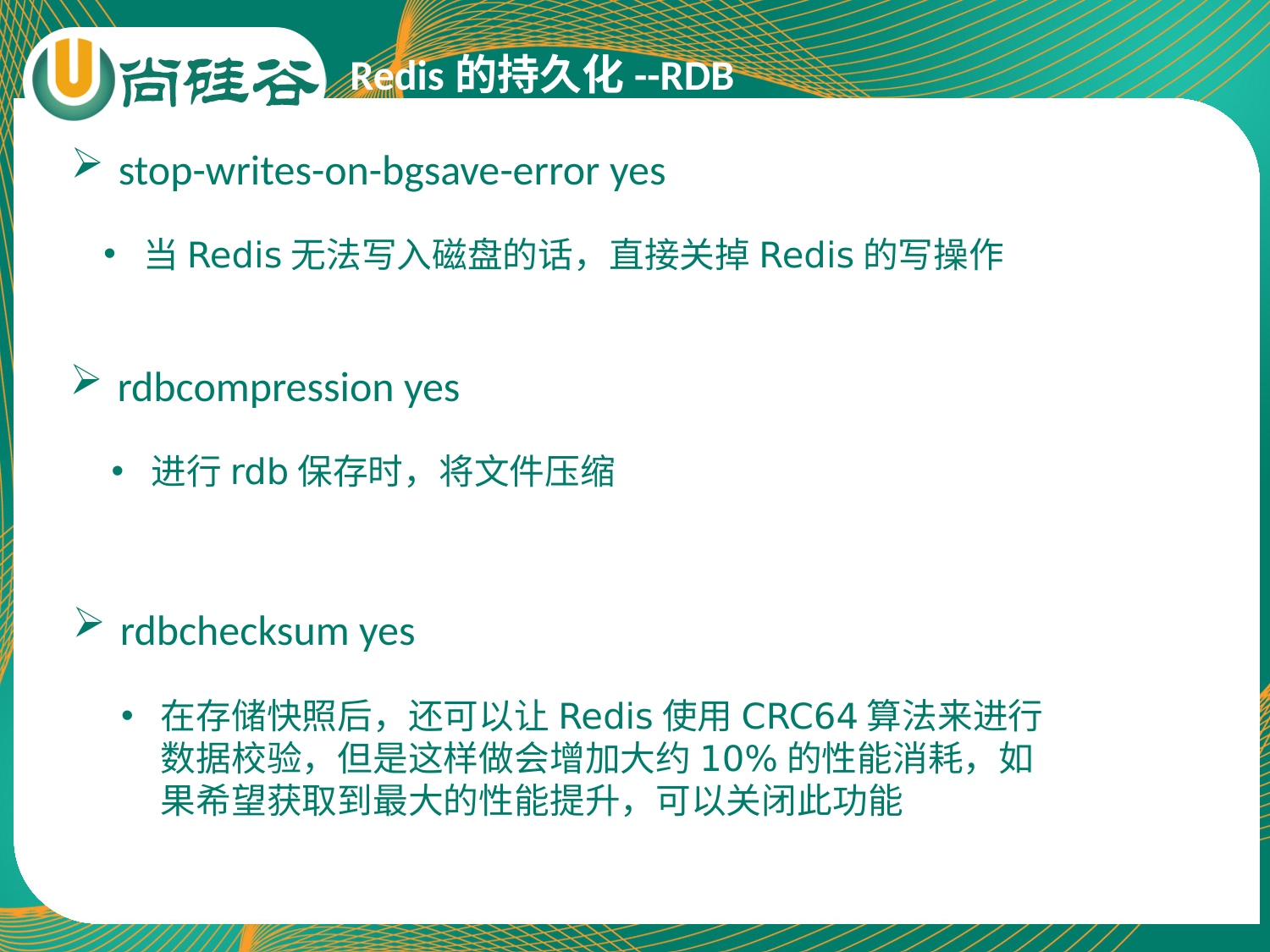

Redis的持久化--RDB
stop-writes-on-bgsave-error yes
当Redis无法写入磁盘的话，直接关掉Redis的写操作
rdbcompression yes
进行rdb保存时，将文件压缩
rdbchecksum yes
在存储快照后，还可以让Redis使用CRC64算法来进行数据校验，但是这样做会增加大约10%的性能消耗，如果希望获取到最大的性能提升，可以关闭此功能